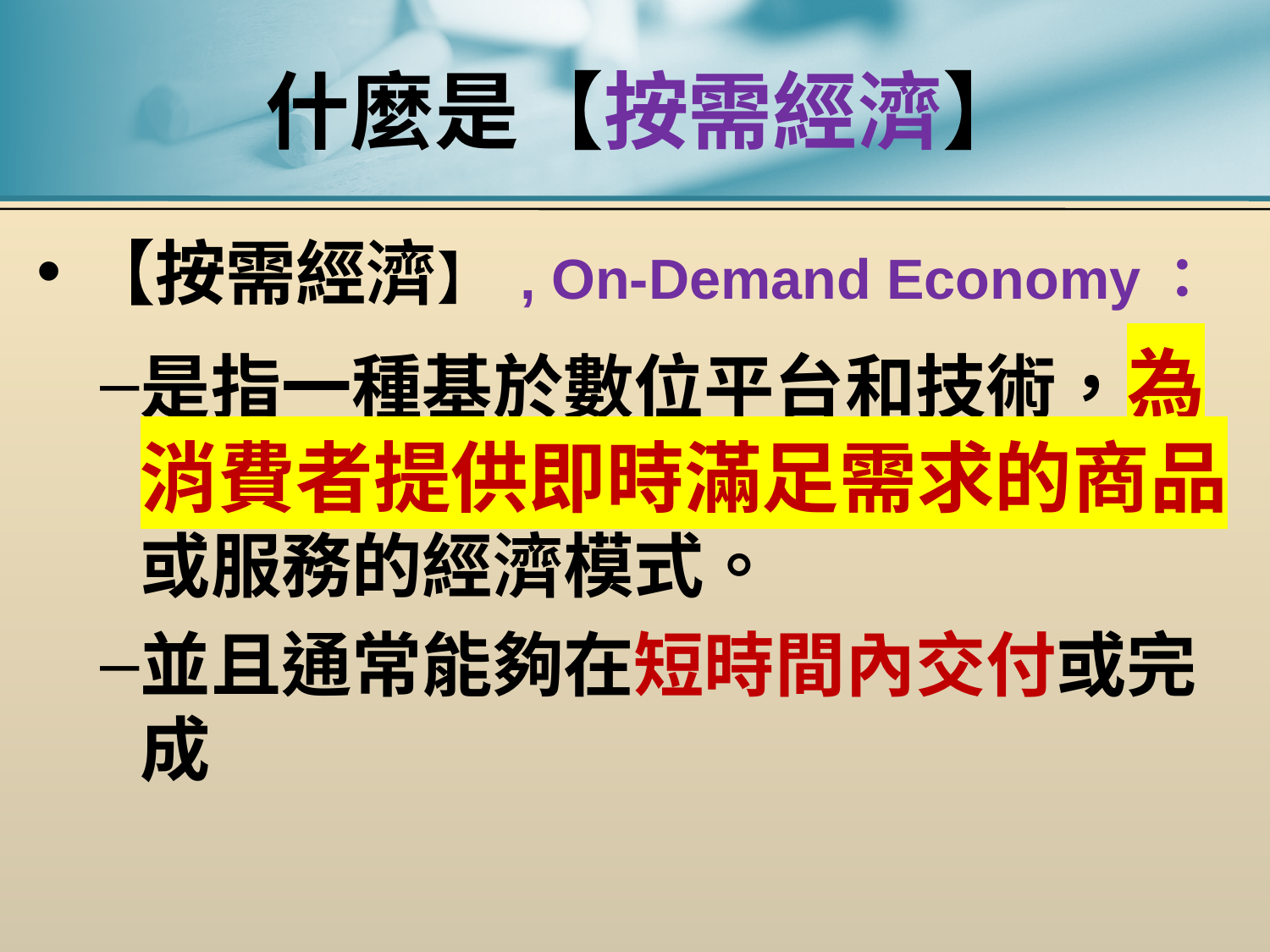

# 什麼是【按需經濟】
【按需經濟】 , On-Demand Economy：
是指一種基於數位平台和技術，為消費者提供即時滿足需求的商品或服務的經濟模式。
並且通常能夠在短時間內交付或完成